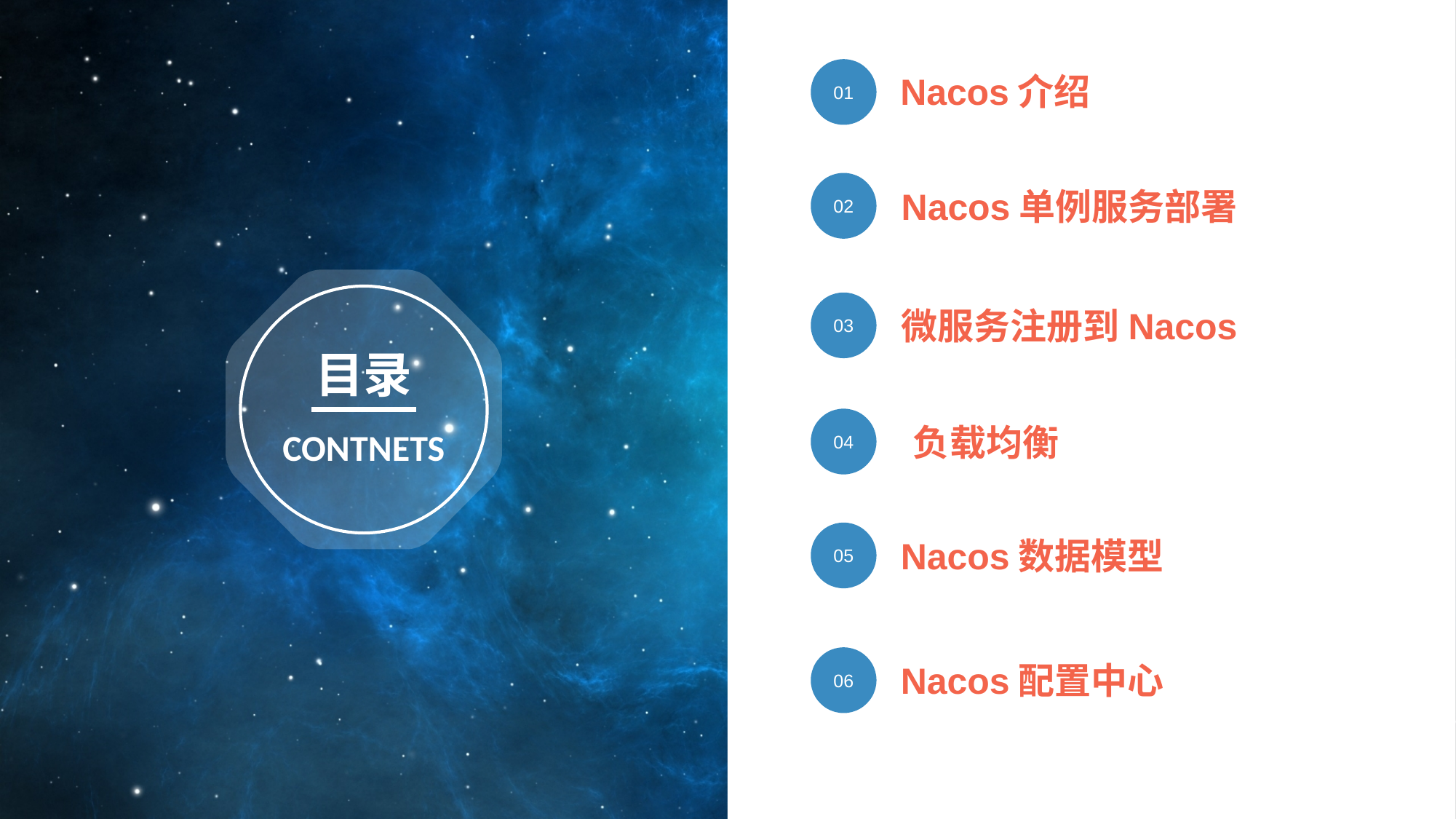

01
Nacos介绍
02
Nacos单例服务部署

03
微服务注册到Nacos
目录
04
负载均衡
CONTNETS

05
Nacos数据模型

06
Nacos配置中心